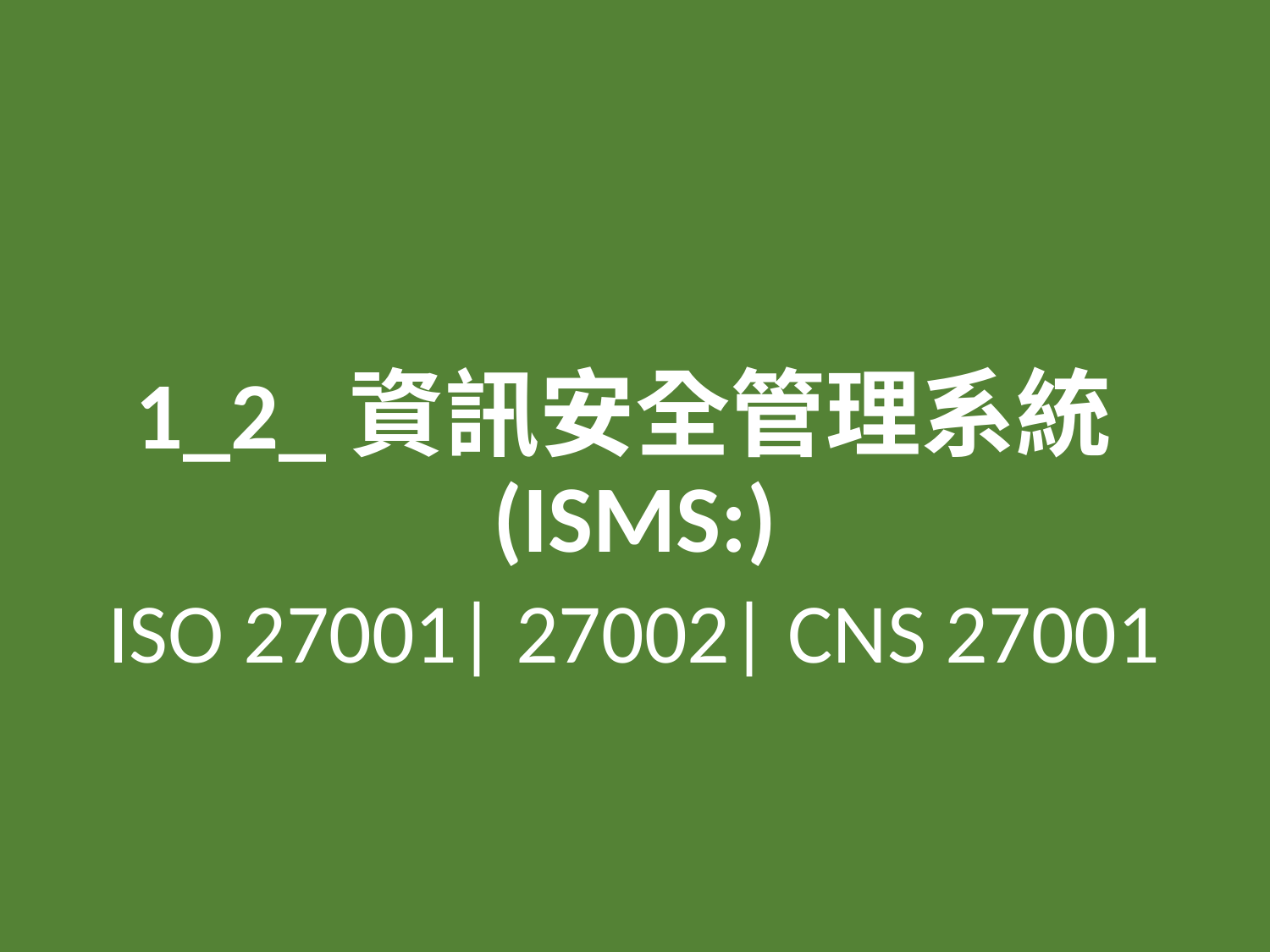

1_2_資訊安全管理系統(ISMS:)
ISO 27001| 27002| CNS 27001
8